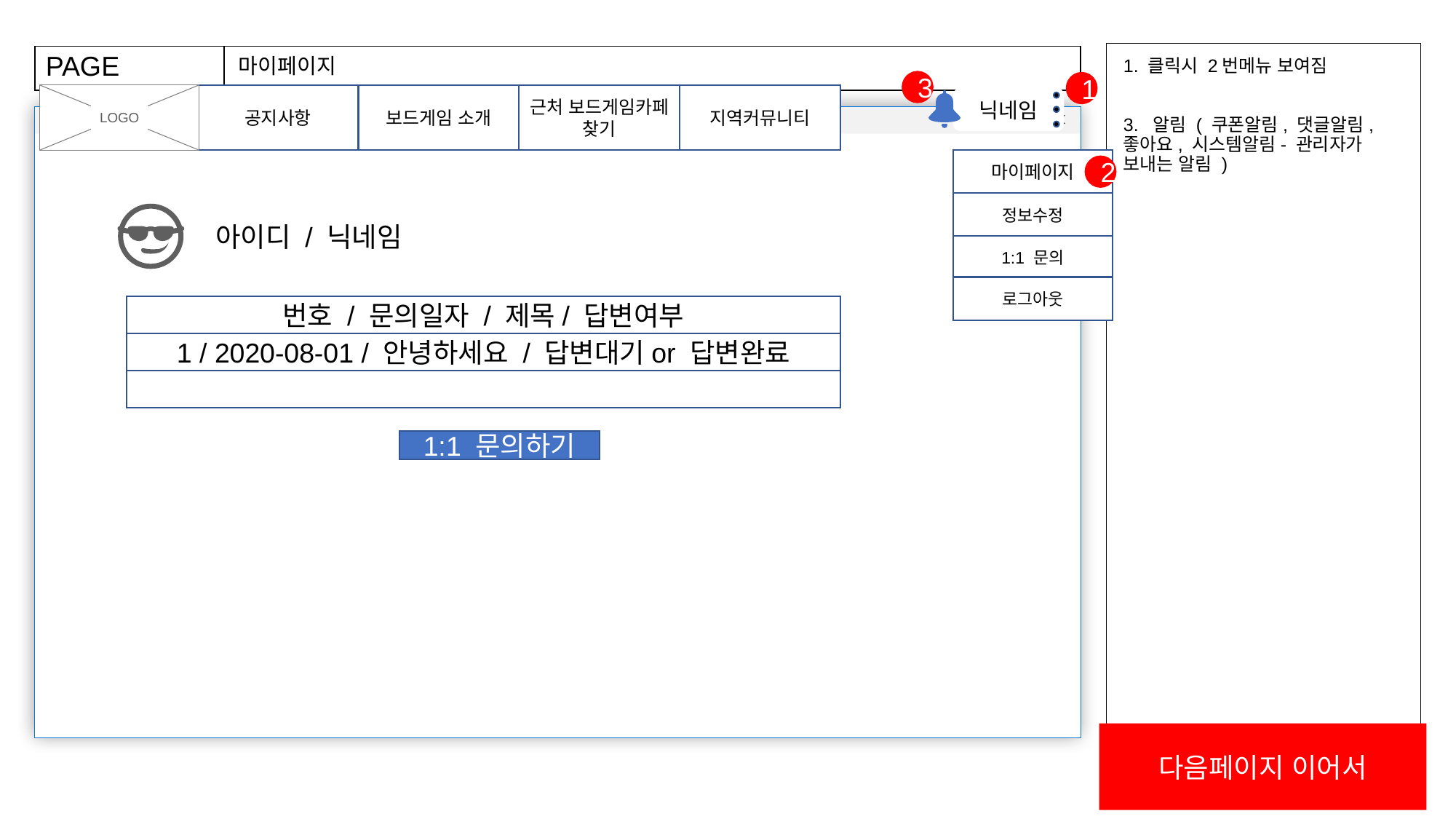

마이페이지
1. 클릭시 2번메뉴 보여짐
3.  알림 ( 쿠폰알림, 댓글알림, 좋아요, 시스템알림- 관리자가 보내는 알림 )
3
1
공지사항
보드게임 소개
근처 보드게임카페 찾기
지역커뮤니티

LOGO
닉네임

마이페이지
2
정보수정

아이디 / 닉네임
1:1 문의
로그아웃
번호 / 문의일자 / 제목/ 답변여부
1 / 2020-08-01 / 안녕하세요 / 답변대기or 답변완료

1:1 문의하기
다음페이지 이어서